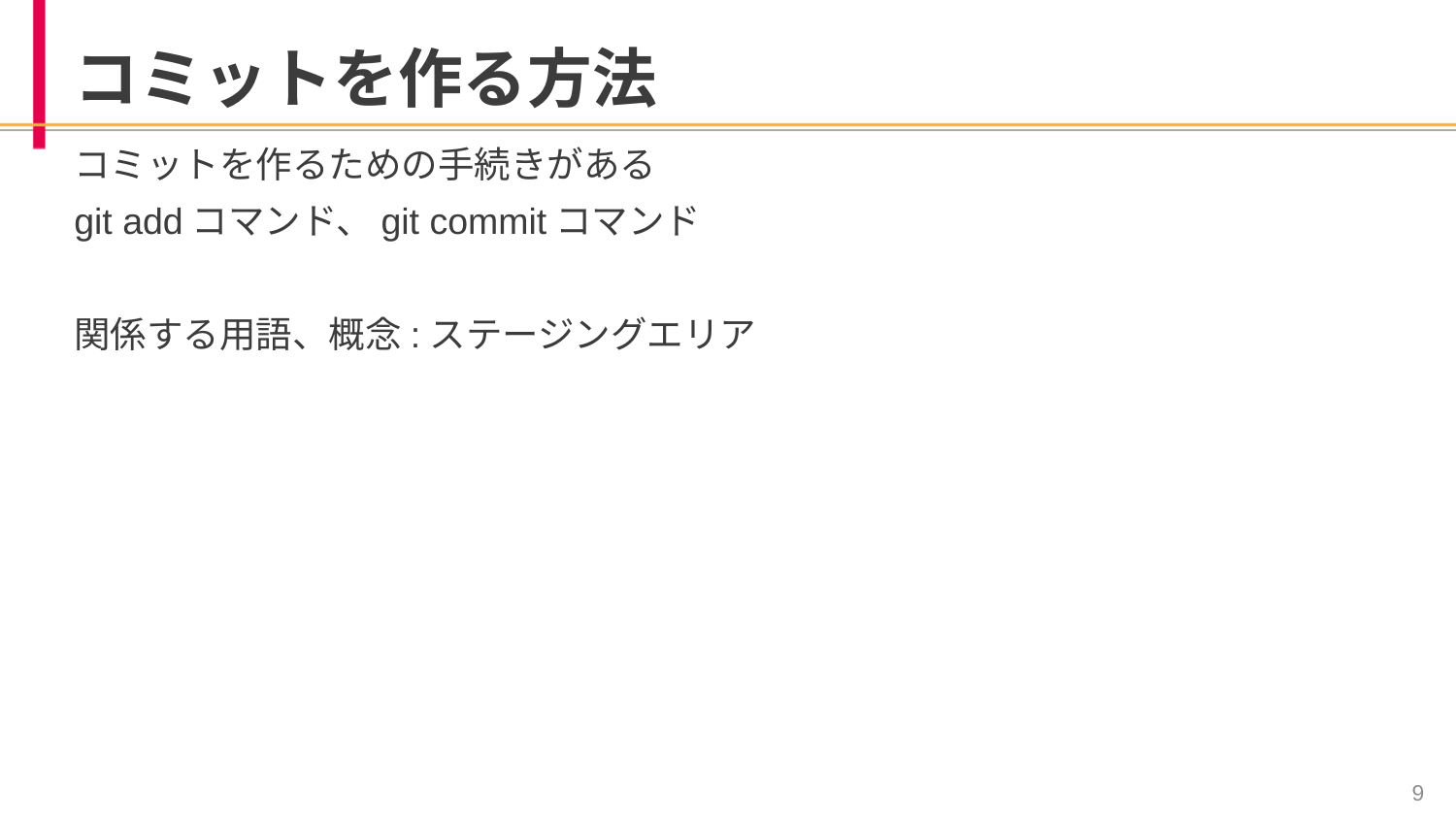

# コミットを作る方法
コミットを作るための手続きがある
git addコマンド、git commitコマンド

関係する用語、概念:ステージングエリア
9